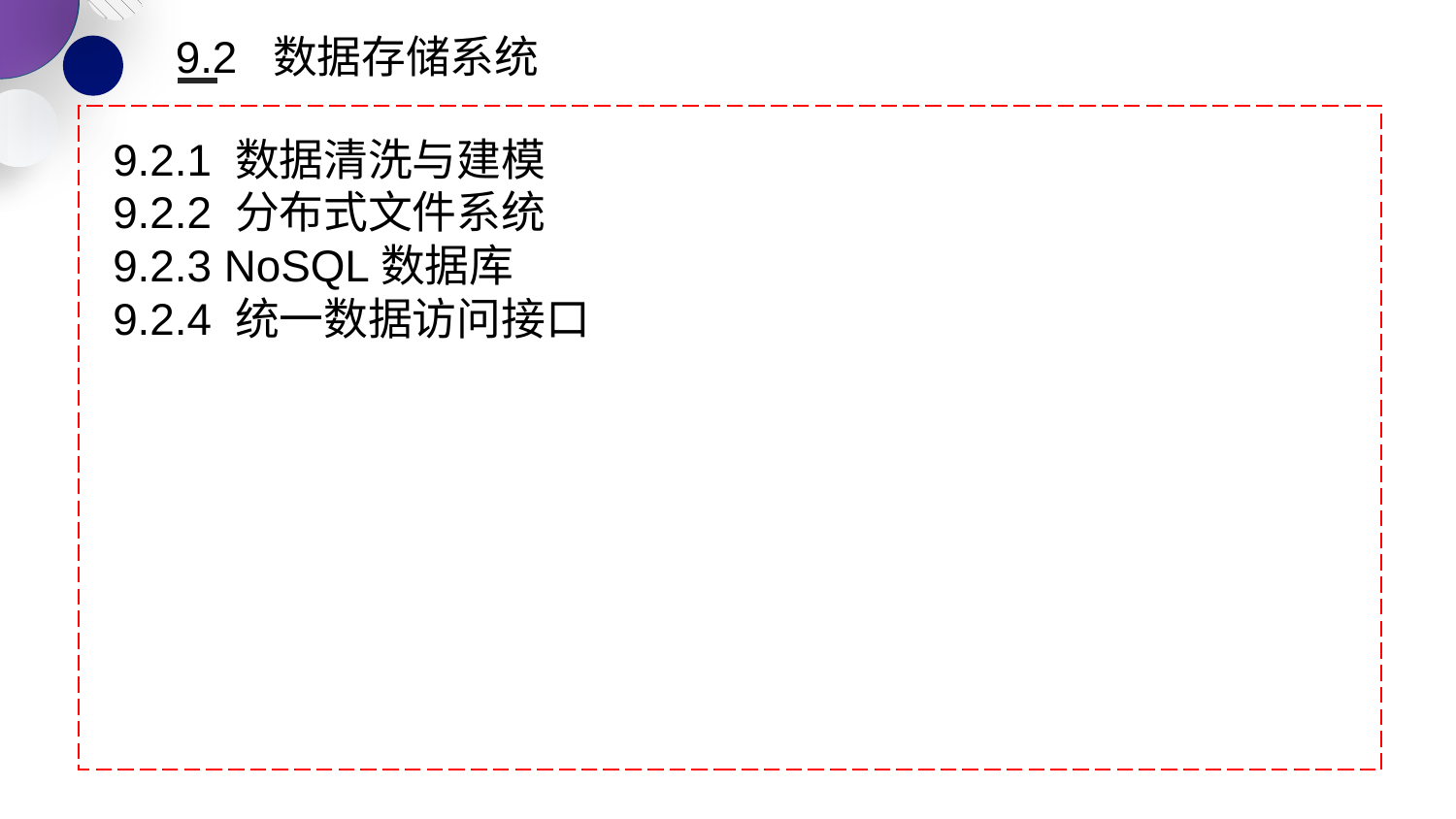

9.2  数据存储系统

9.2.1 数据清洗与建模
9.2.2 分布式文件系统
9.2.3 NoSQL数据库
9.2.4 统一数据访问接口